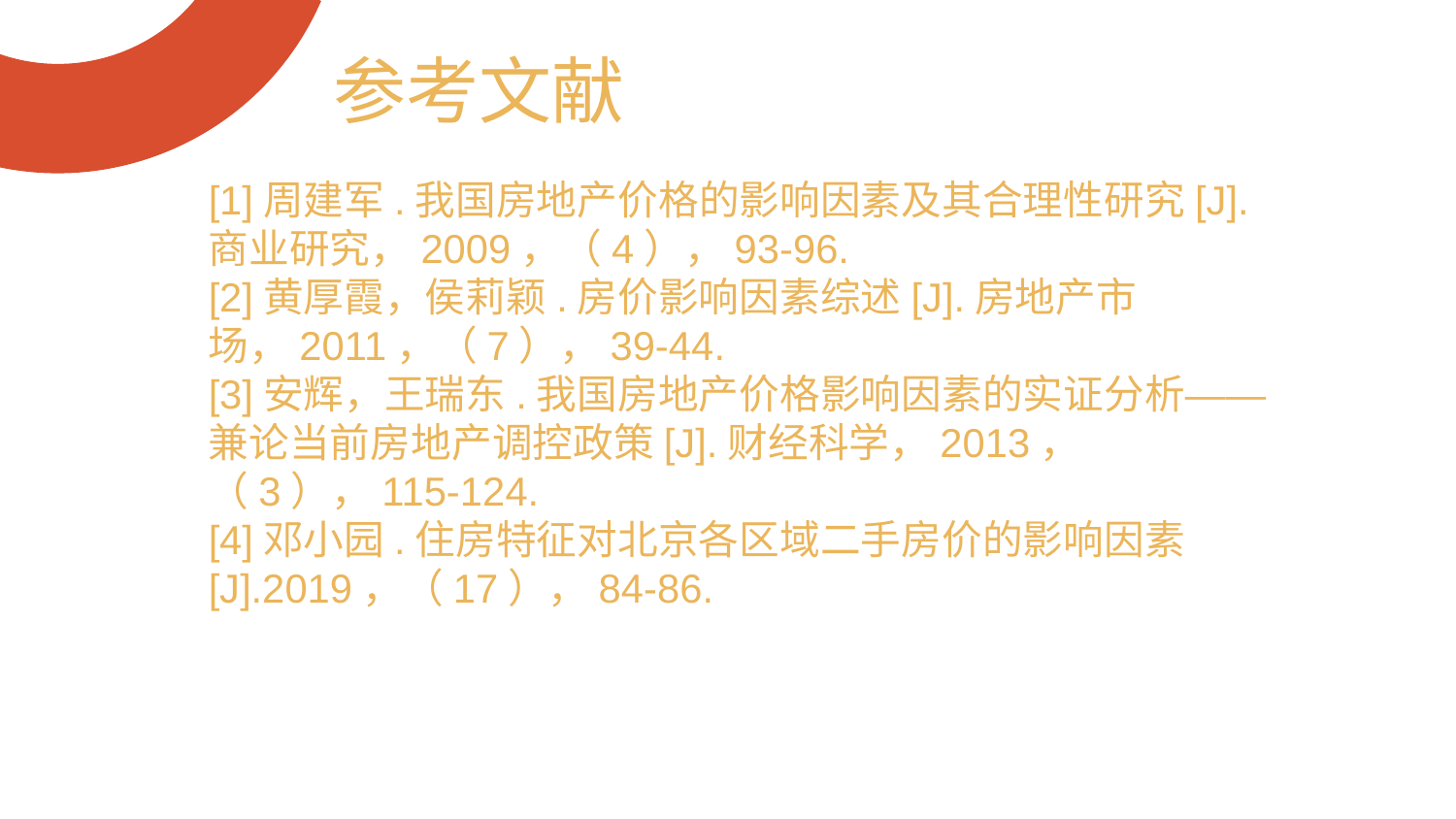

参考文献
[1]周建军.我国房地产价格的影响因素及其合理性研究[J].商业研究，2009，（4），93-96.
[2]黄厚霞，侯莉颖.房价影响因素综述[J].房地产市场，2011，（7），39-44.
[3]安辉，王瑞东.我国房地产价格影响因素的实证分析——兼论当前房地产调控政策[J].财经科学，2013，（3），115-124.
[4]邓小园.住房特征对北京各区域二手房价的影响因素[J].2019，（17），84-86.